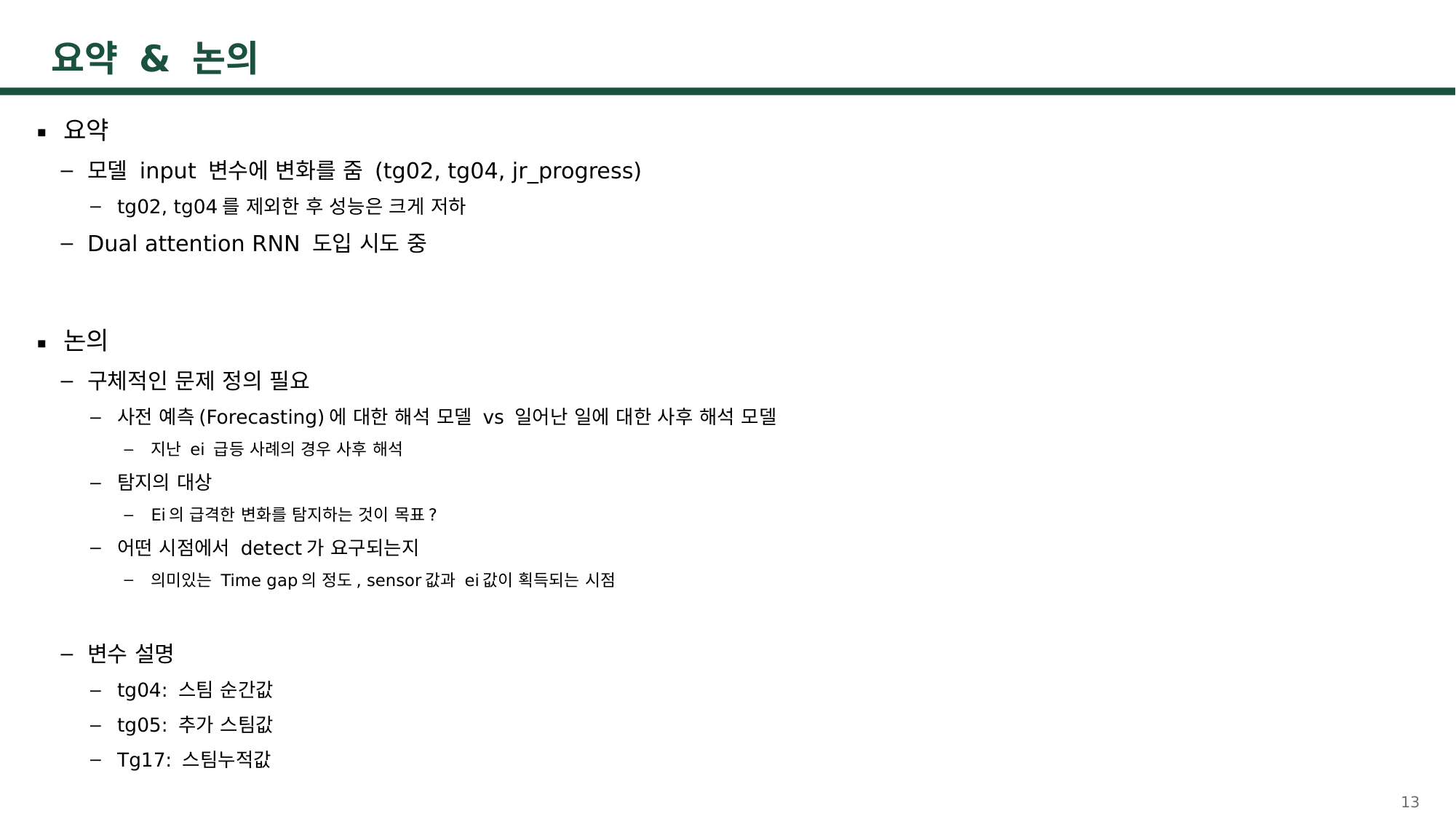

# 요약 & 논의
요약
모델 input 변수에 변화를 줌 (tg02, tg04, jr_progress)
tg02, tg04를 제외한 후 성능은 크게 저하
Dual attention RNN 도입 시도 중

논의
구체적인 문제 정의 필요
사전 예측(Forecasting)에 대한 해석 모델 vs 일어난 일에 대한 사후 해석 모델
지난 ei 급등 사례의 경우 사후 해석
탐지의 대상
Ei의 급격한 변화를 탐지하는 것이 목표?
어떤 시점에서 detect가 요구되는지
의미있는 Time gap의 정도, sensor값과 ei값이 획득되는 시점

변수 설명
tg04: 스팀 순간값
tg05: 추가 스팀값
Tg17: 스팀누적값
13